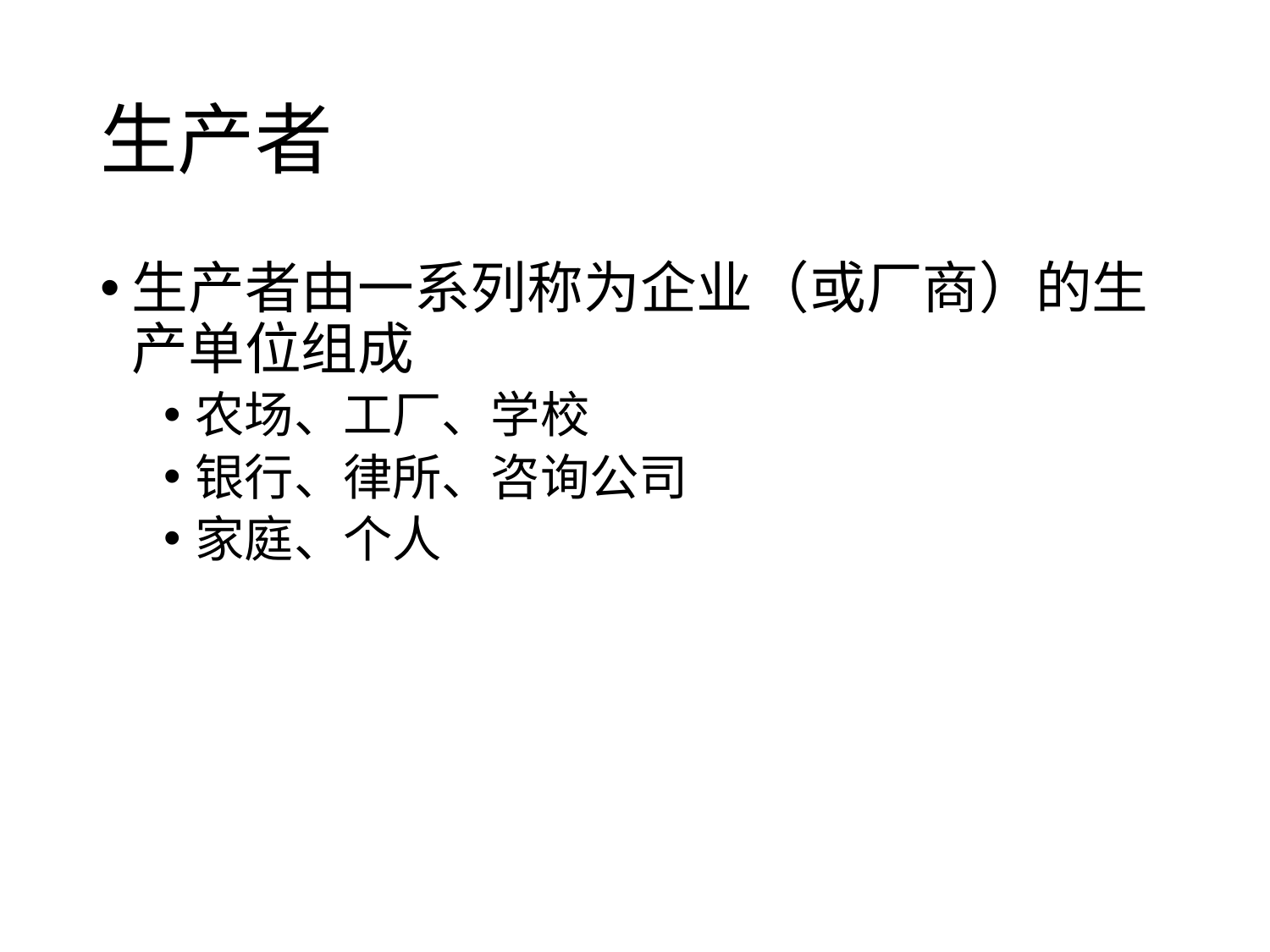

# 生产者
生产者由一系列称为企业（或厂商）的生产单位组成
农场、工厂、学校
银行、律所、咨询公司
家庭、个人